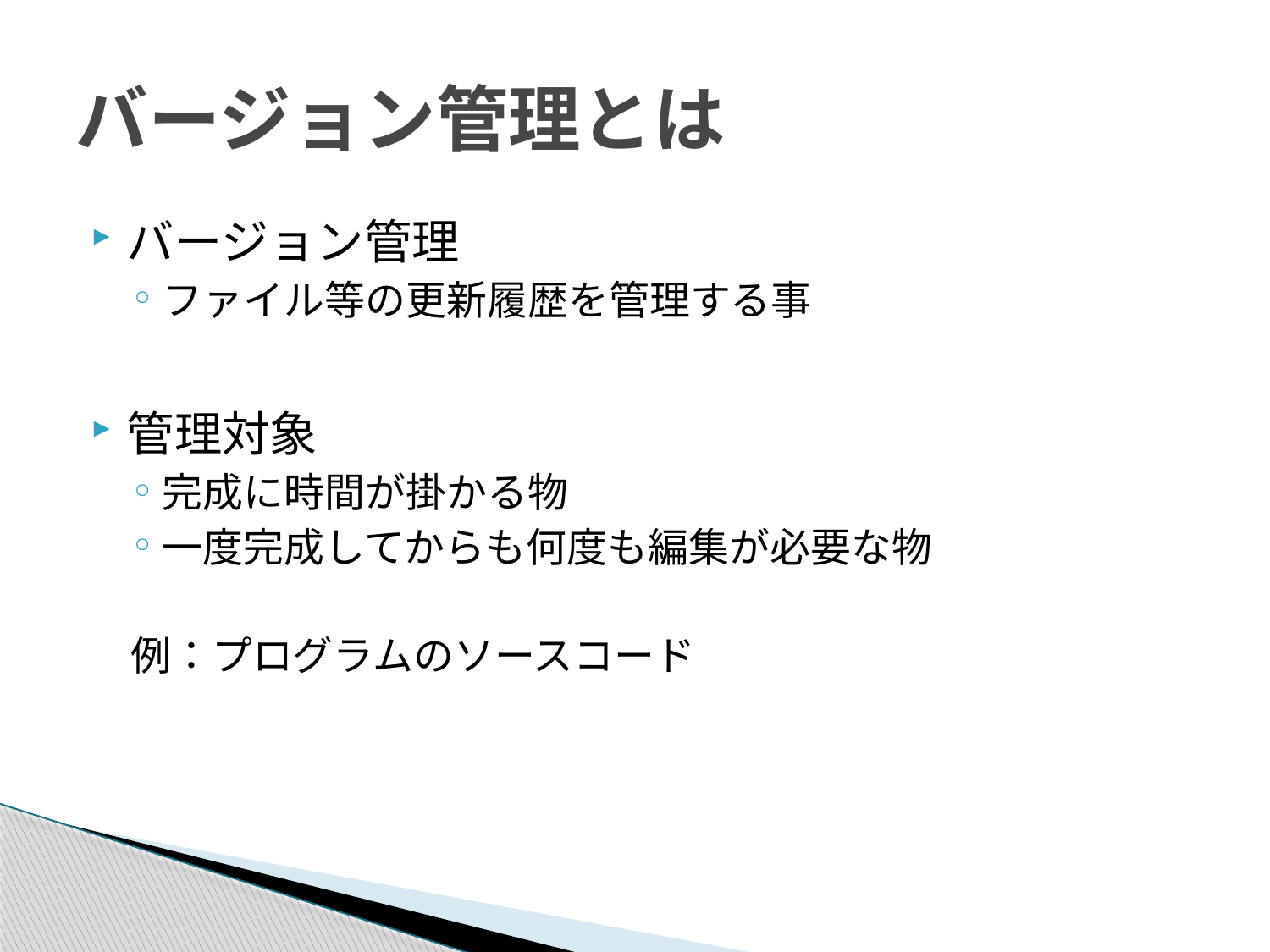

# バージョン管理とは
バージョン管理
ファイル等の更新履歴を管理する事

管理対象
完成に時間が掛かる物
一度完成してからも何度も編集が必要な物

例：プログラムのソースコード